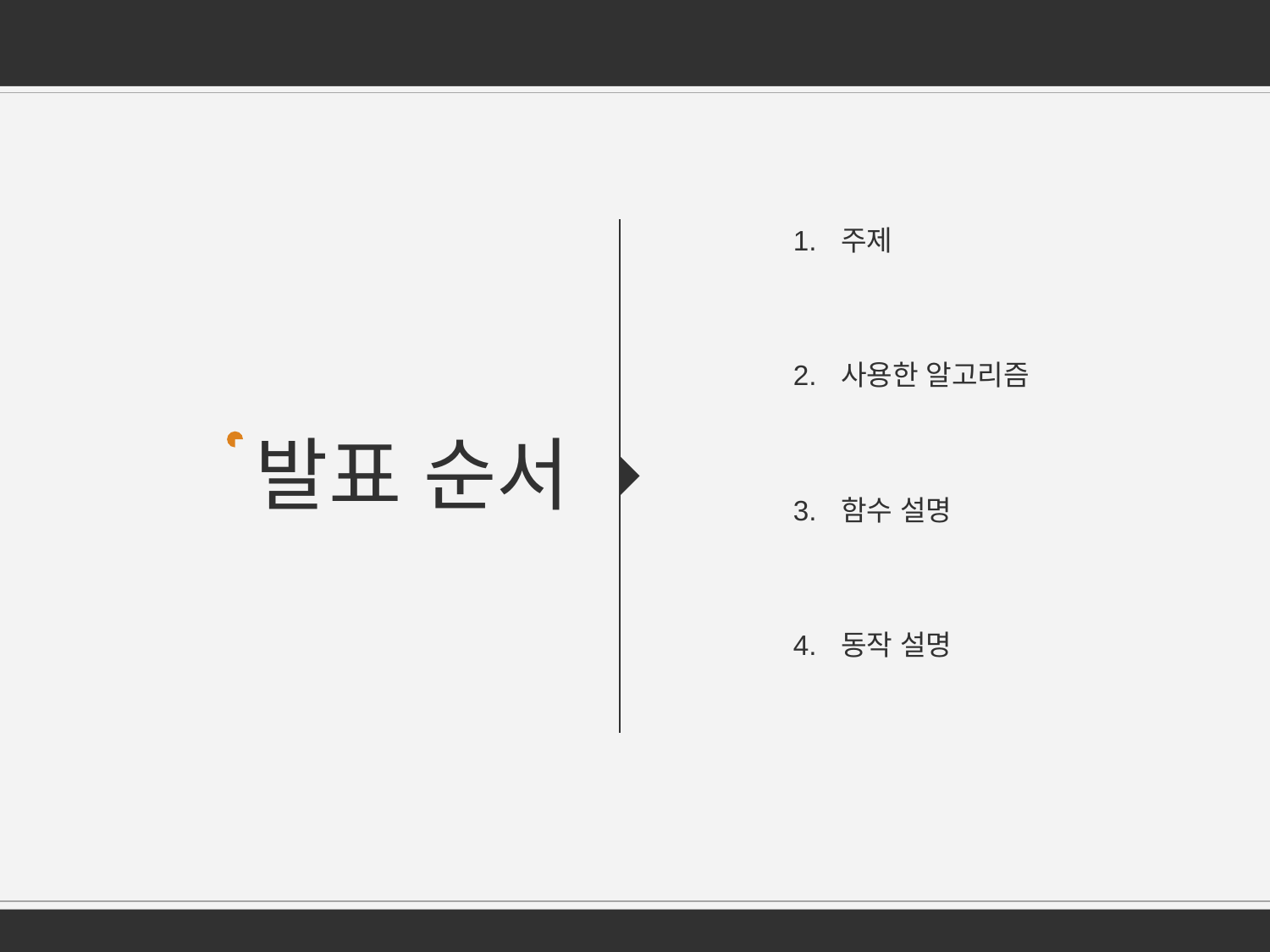

주제

사용한 알고리즘

함수 설명

동작 설명

발표 순서